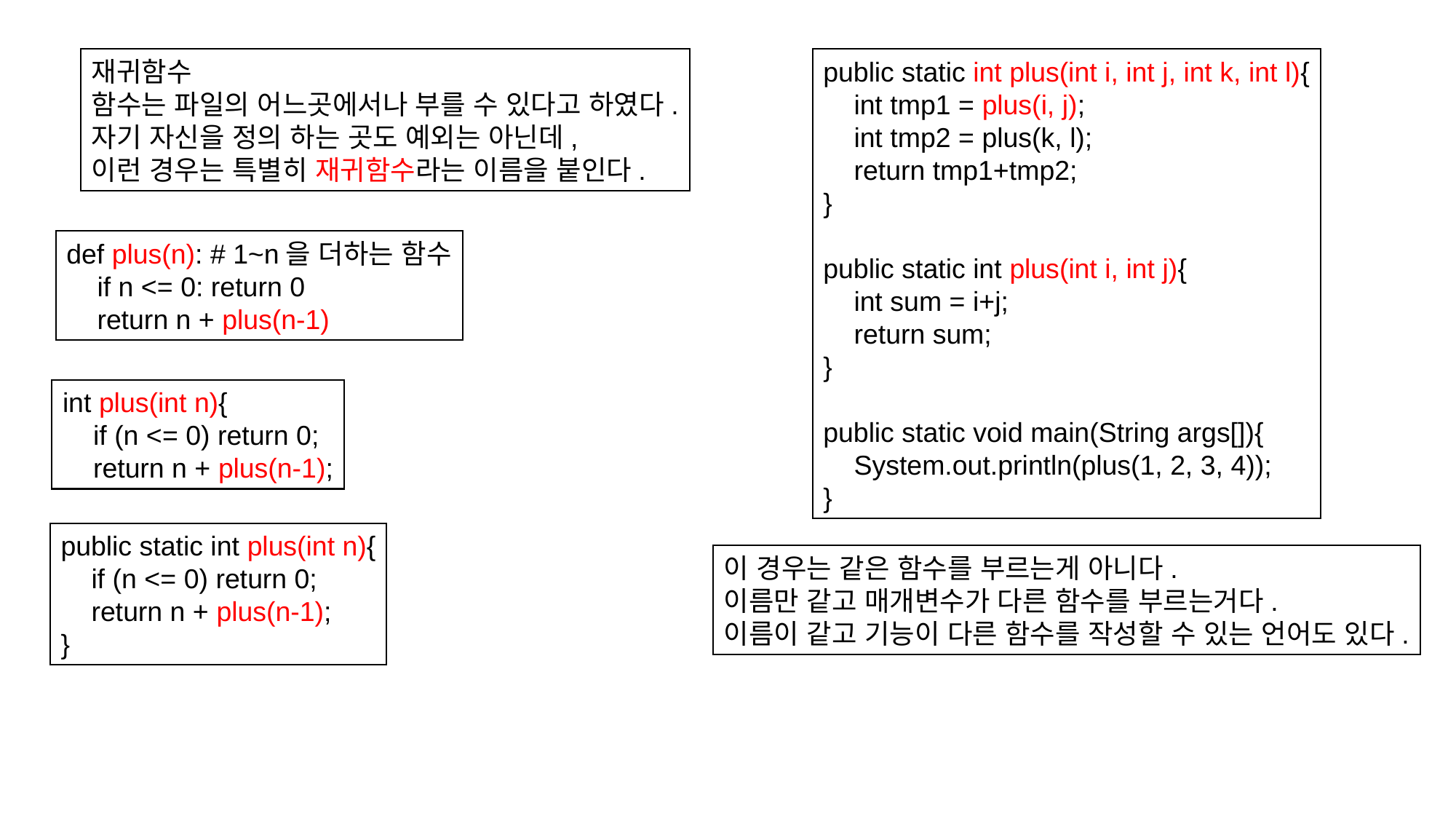

재귀함수
함수는 파일의 어느곳에서나 부를 수 있다고 하였다.
자기 자신을 정의 하는 곳도 예외는 아닌데,
이런 경우는 특별히 재귀함수라는 이름을 붙인다.
public static int plus(int i, int j, int k, int l){
    int tmp1 = plus(i, j);
    int tmp2 = plus(k, l);
    return tmp1+tmp2;
}

public static int plus(int i, int j){
    int sum = i+j;
    return sum;
}

public static void main(String args[]){
    System.out.println(plus(1, 2, 3, 4));
}
def plus(n): # 1~n을 더하는 함수
    if n <= 0: return 0
    return n + plus(n-1)
int plus(int n){
    if (n <= 0) return 0;
    return n + plus(n-1);
public static int plus(int n){
    if (n <= 0) return 0;
    return n + plus(n-1);
}
이 경우는 같은 함수를 부르는게 아니다.
이름만 같고 매개변수가 다른 함수를 부르는거다.
이름이 같고 기능이 다른 함수를 작성할 수 있는 언어도 있다.